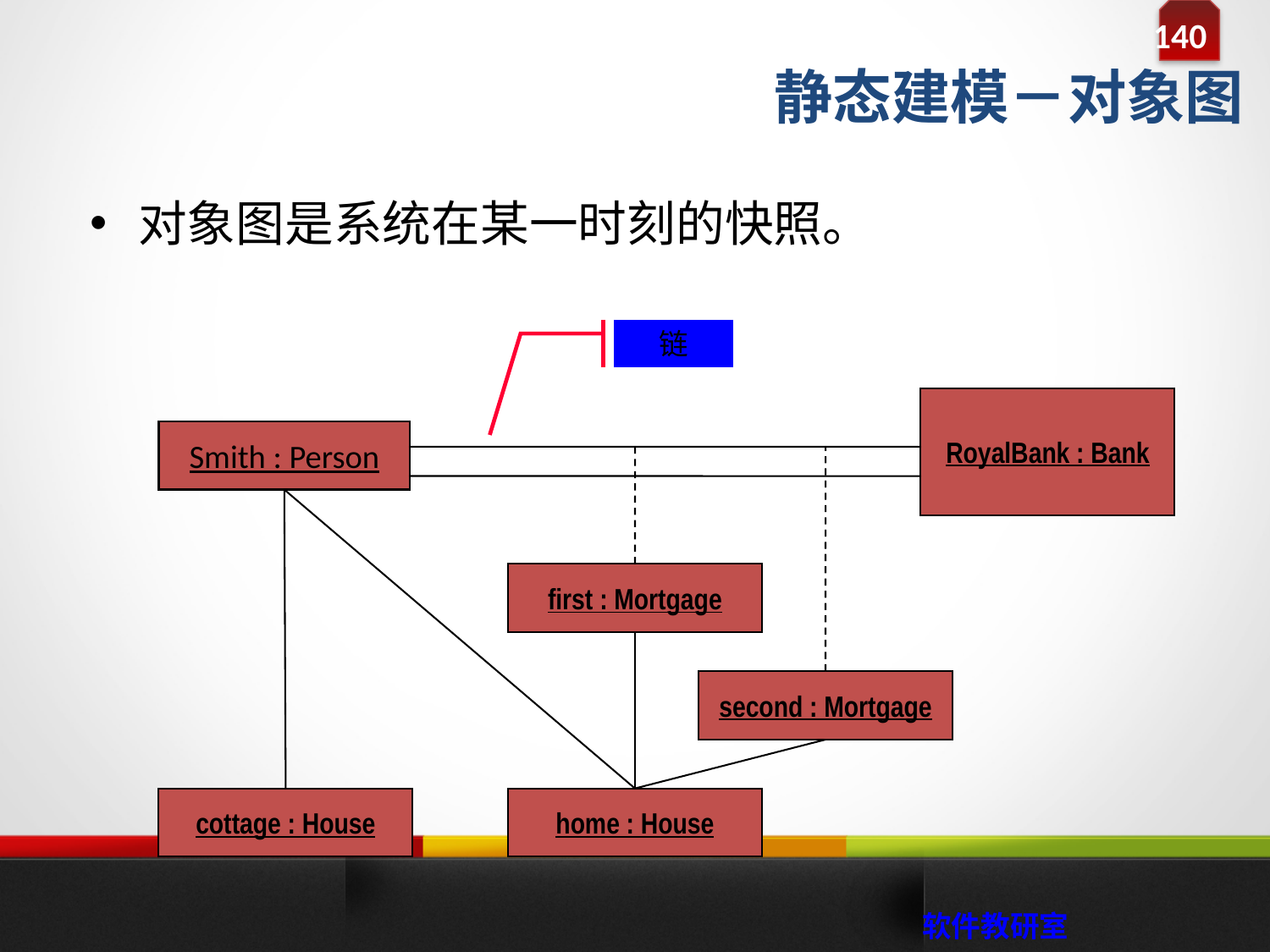

静态建模－对象图
对象图是系统在某一时刻的快照。
链
RoyalBank : Bank
Smith : Person

first : Mortgage
second : Mortgage
cottage : House
home : House
                                     软件教研室